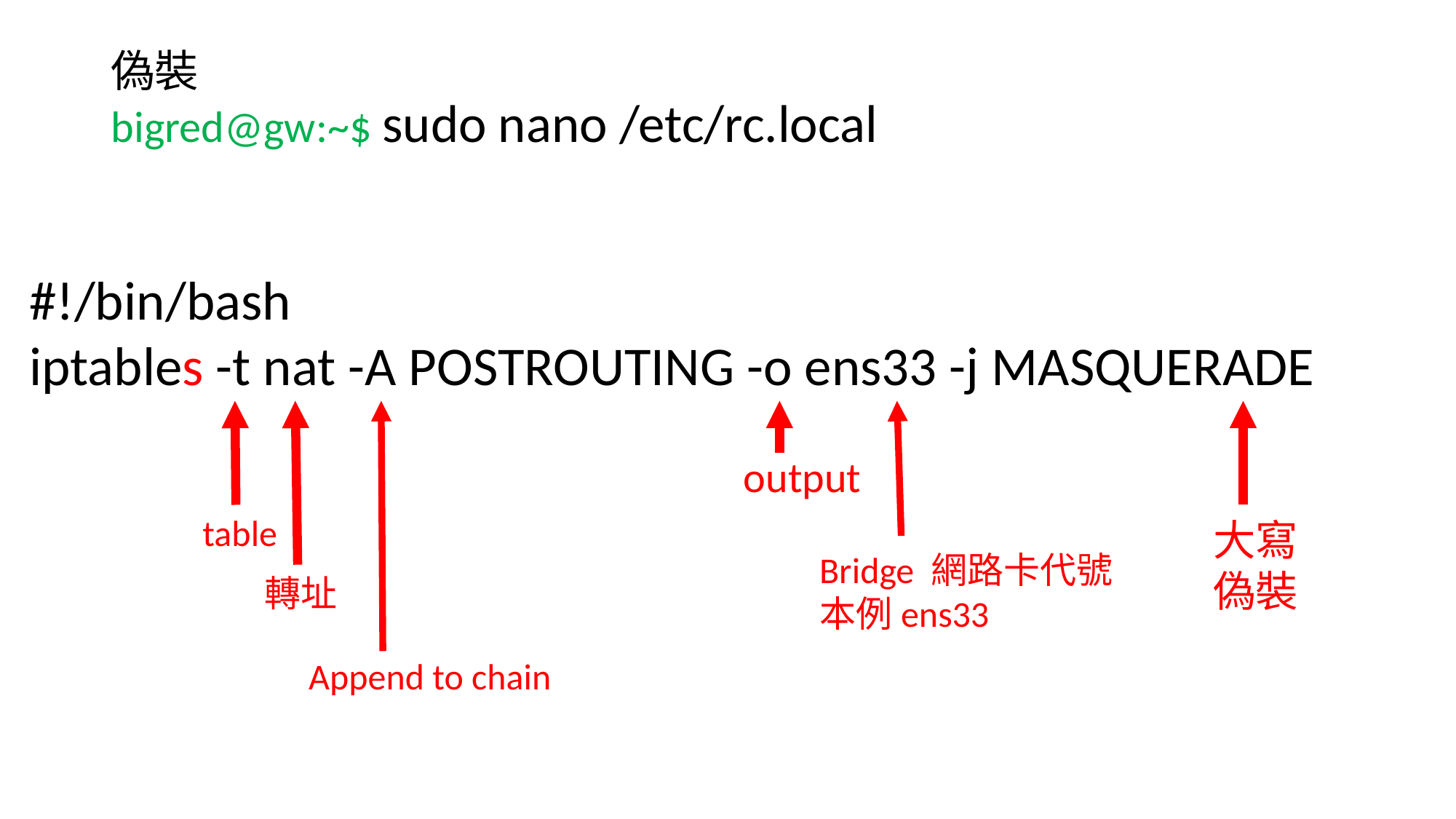

# 偽裝 bigred@gw:~$ sudo nano /etc/rc.local
#!/bin/bash
iptables -t nat -A POSTROUTING -o ens33 -j MASQUERADE

output
table
Bridge 網路卡代號
本例ens33
轉址
Append to chain
大寫
偽裝